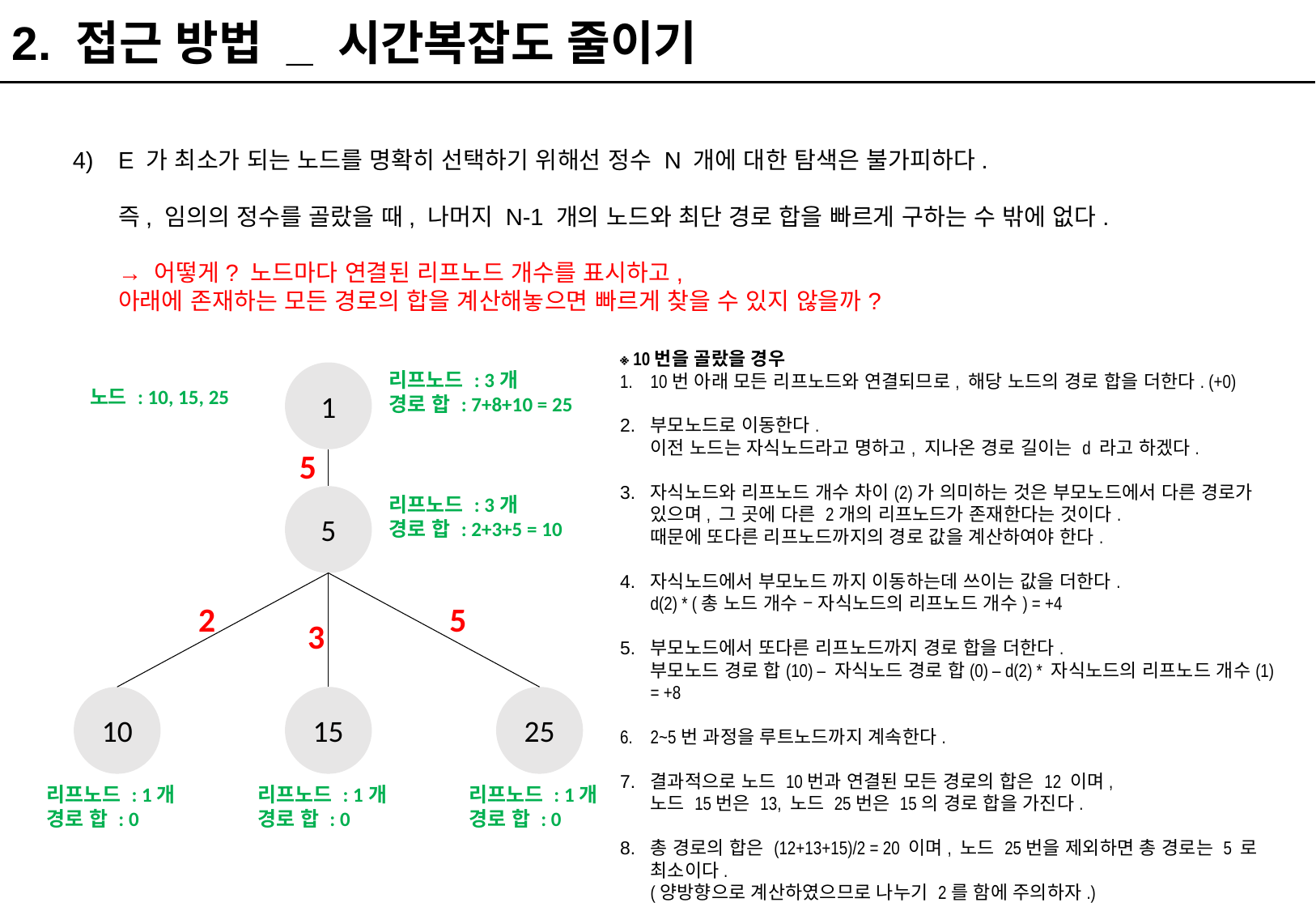

2. 접근 방법 _ 시간복잡도 줄이기

E 가 최소가 되는 노드를 명확히 선택하기 위해선 정수 N 개에 대한 탐색은 불가피하다.
즉, 임의의 정수를 골랐을 때, 나머지 N-1 개의 노드와 최단 경로 합을 빠르게 구하는 수 밖에 없다.
→ 어떻게? 노드마다 연결된 리프노드 개수를 표시하고,
아래에 존재하는 모든 경로의 합을 계산해놓으면 빠르게 찾을 수 있지 않을까?
※ 10번을 골랐을 경우
10번 아래 모든 리프노드와 연결되므로, 해당 노드의 경로 합을 더한다. (+0)
부모노드로 이동한다.
이전 노드는 자식노드라고 명하고, 지나온 경로 길이는 d 라고 하겠다.
자식노드와 리프노드 개수 차이(2)가 의미하는 것은 부모노드에서 다른 경로가 있으며, 그 곳에 다른 2개의 리프노드가 존재한다는 것이다.
때문에 또다른 리프노드까지의 경로 값을 계산하여야 한다.
자식노드에서 부모노드 까지 이동하는데 쓰이는 값을 더한다.
d(2) * (총 노드 개수 – 자식노드의 리프노드 개수) = +4
부모노드에서 또다른 리프노드까지 경로 합을 더한다.
부모노드 경로 합(10) – 자식노드 경로 합(0) – d(2) * 자식노드의 리프노드 개수(1) = +8
2~5번 과정을 루트노드까지 계속한다.
결과적으로 노드 10번과 연결된 모든 경로의 합은 12 이며,
노드 15번은 13, 노드 25번은 15의 경로 합을 가진다.
총 경로의 합은 (12+13+15)/2 = 20 이며, 노드 25번을 제외하면 총 경로는 5 로 최소이다.
(양방향으로 계산하였으므로 나누기 2를 함에 주의하자.)
리프노드 : 3개
경로 합 : 7+8+10 = 25
1
노드 : 10, 15, 25
5
5
리프노드 : 3개
경로 합 : 2+3+5 = 10
2
5
3
10
15
25
리프노드 : 1개
경로 합 : 0
리프노드 : 1개
경로 합 : 0
리프노드 : 1개
경로 합 : 0